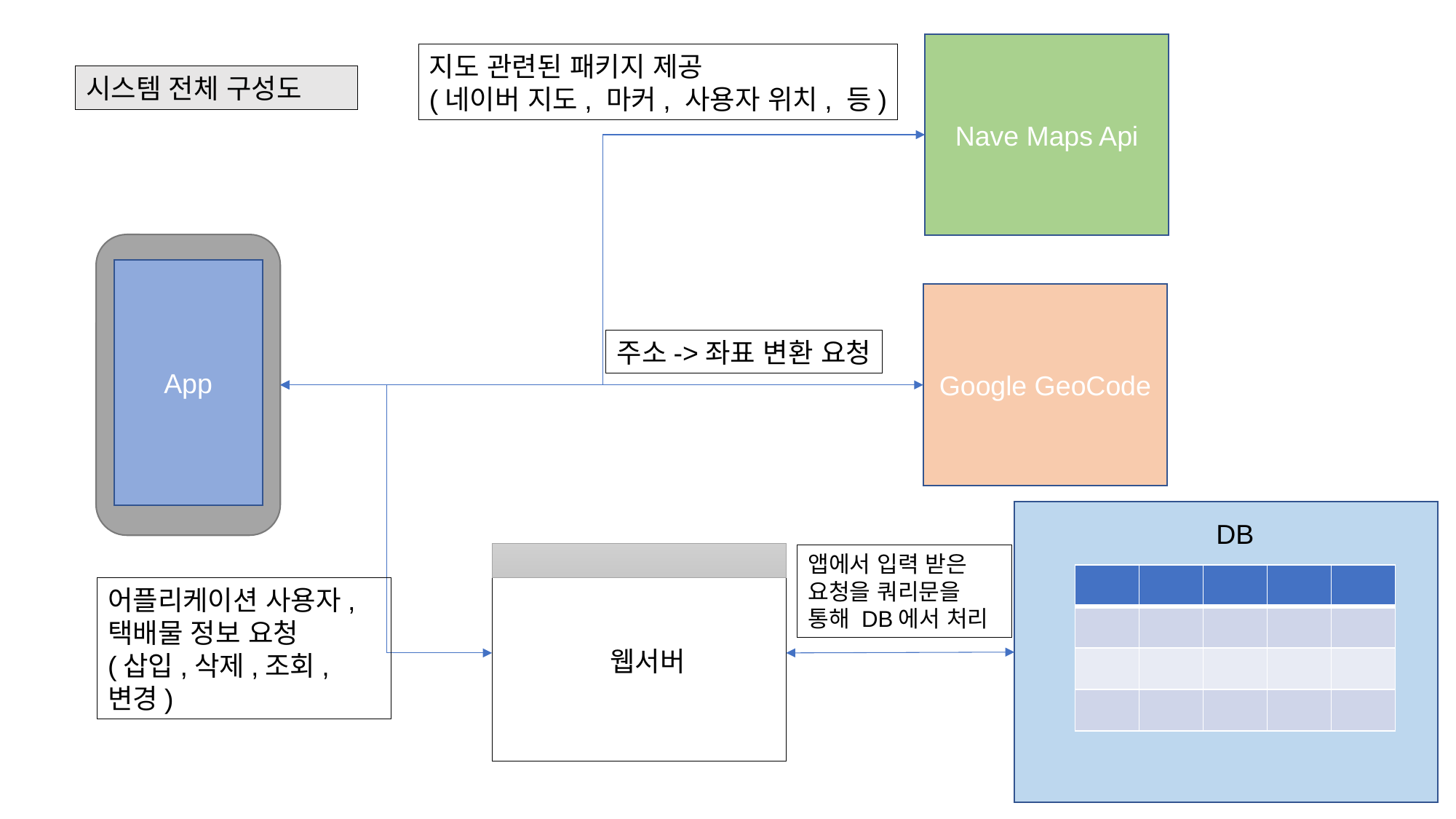

Nave Maps Api
지도 관련된 패키지 제공
(네이버 지도, 마커, 사용자 위치, 등)
시스템 전체 구성도

App
Google GeoCode
주소->좌표 변환 요청
ㅇ
DB

웹서버
앱에서 입력 받은 요청을 쿼리문을 통해 DB에서 처리
|  |  |  |  |  |
| --- | --- | --- | --- | --- |
|  |  |  |  |  |
|  |  |  |  |  |
|  |  |  |  |  |
어플리케이션 사용자, 택배물 정보 요청
(삽입,삭제,조회,변경)